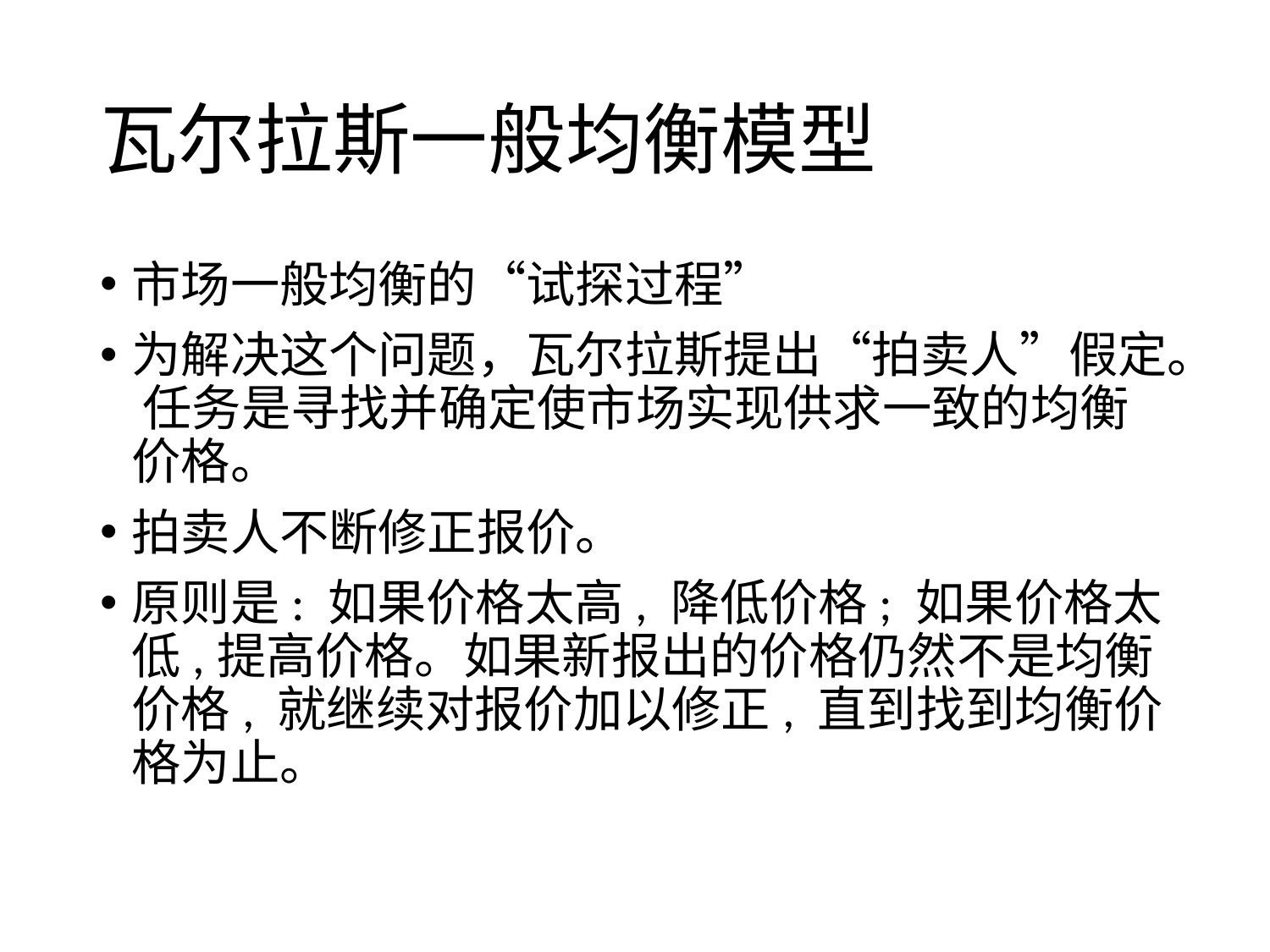

# 瓦尔拉斯一般均衡模型
市场一般均衡的“试探过程”
为解决这个问题，瓦尔拉斯提出“拍卖人”假定。 任务是寻找并确定使市场实现供求一致的均衡价格。
拍卖人不断修正报价。
原则是: 如果价格太高, 降低价格; 如果价格太低,提高价格。如果新报出的价格仍然不是均衡价格, 就继续对报价加以修正, 直到找到均衡价格为止。